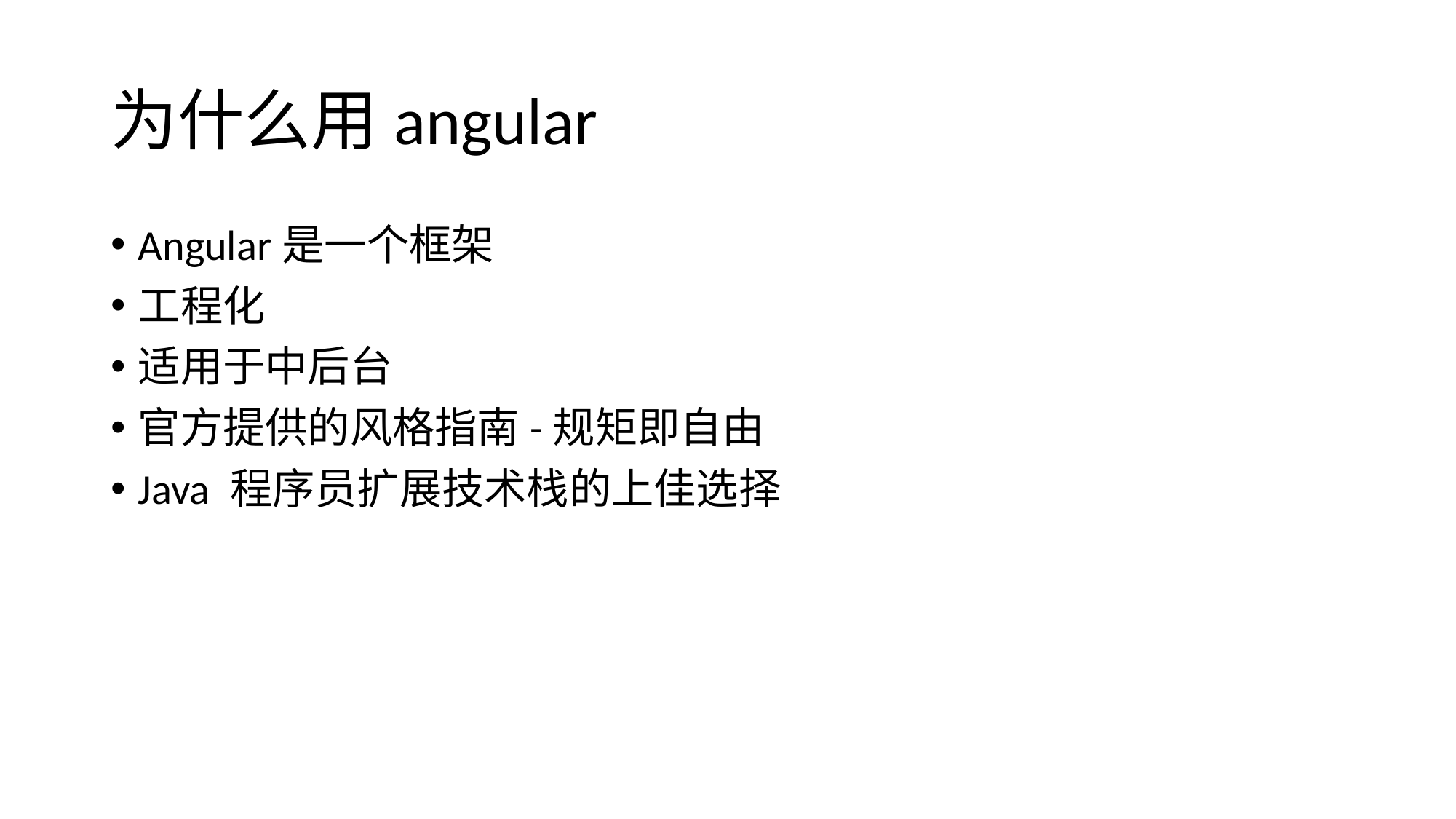

# 为什么用angular
Angular是一个框架
工程化
适用于中后台
官方提供的风格指南-规矩即自由
Java 程序员扩展技术栈的上佳选择